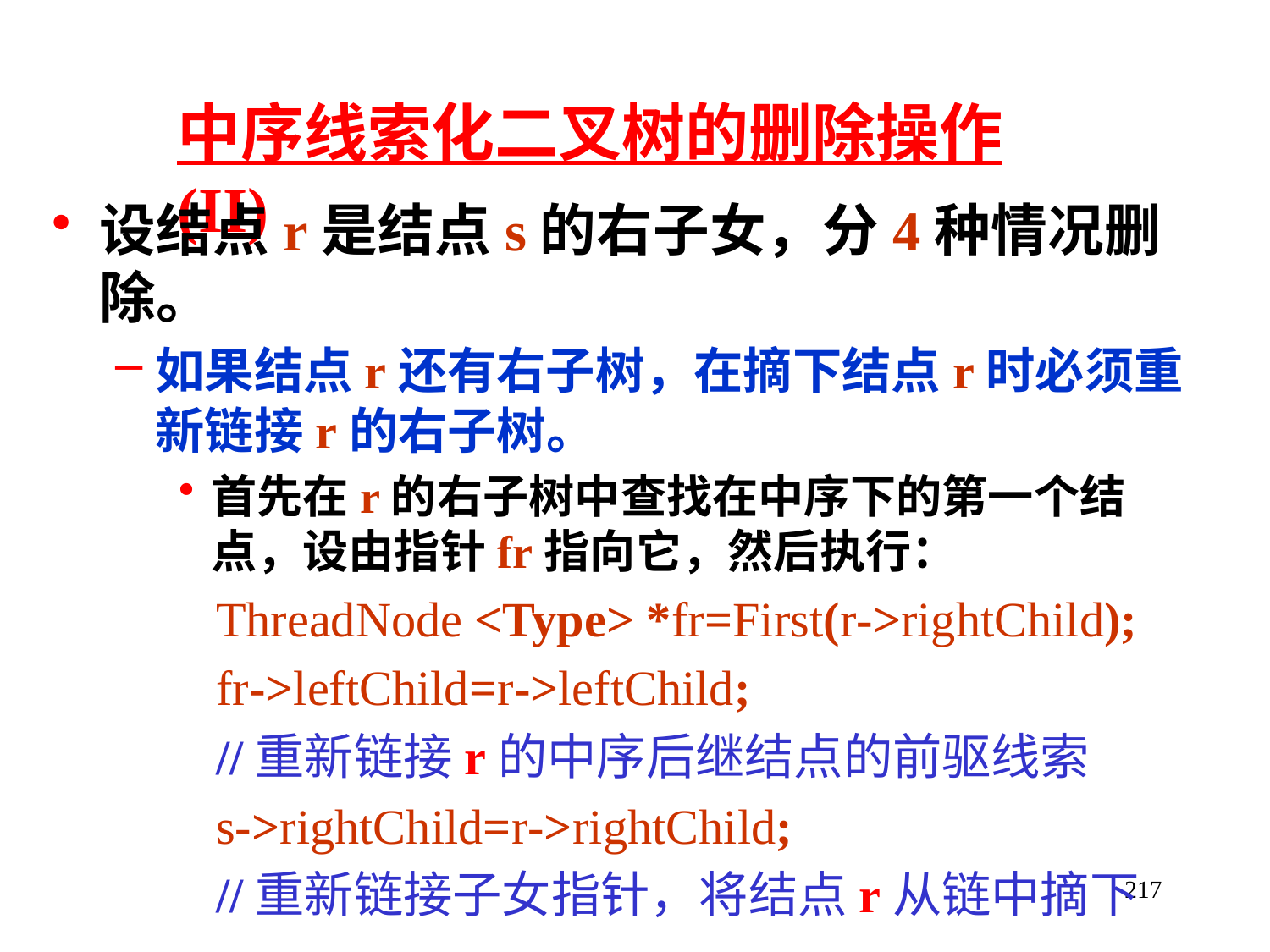

中序线索化二叉树的删除操作 (II)
设结点r是结点s的右子女，分4种情况删除。
如果结点r还有右子树，在摘下结点r时必须重新链接r的右子树。
首先在r的右子树中查找在中序下的第一个结点，设由指针fr指向它，然后执行：
   ThreadNode <Type> *fr=First(r->rightChild);
   fr->leftChild=r->leftChild;
   //重新链接r的中序后继结点的前驱线索
   s->rightChild=r->rightChild;
   //重新链接子女指针，将结点r从链中摘下
217